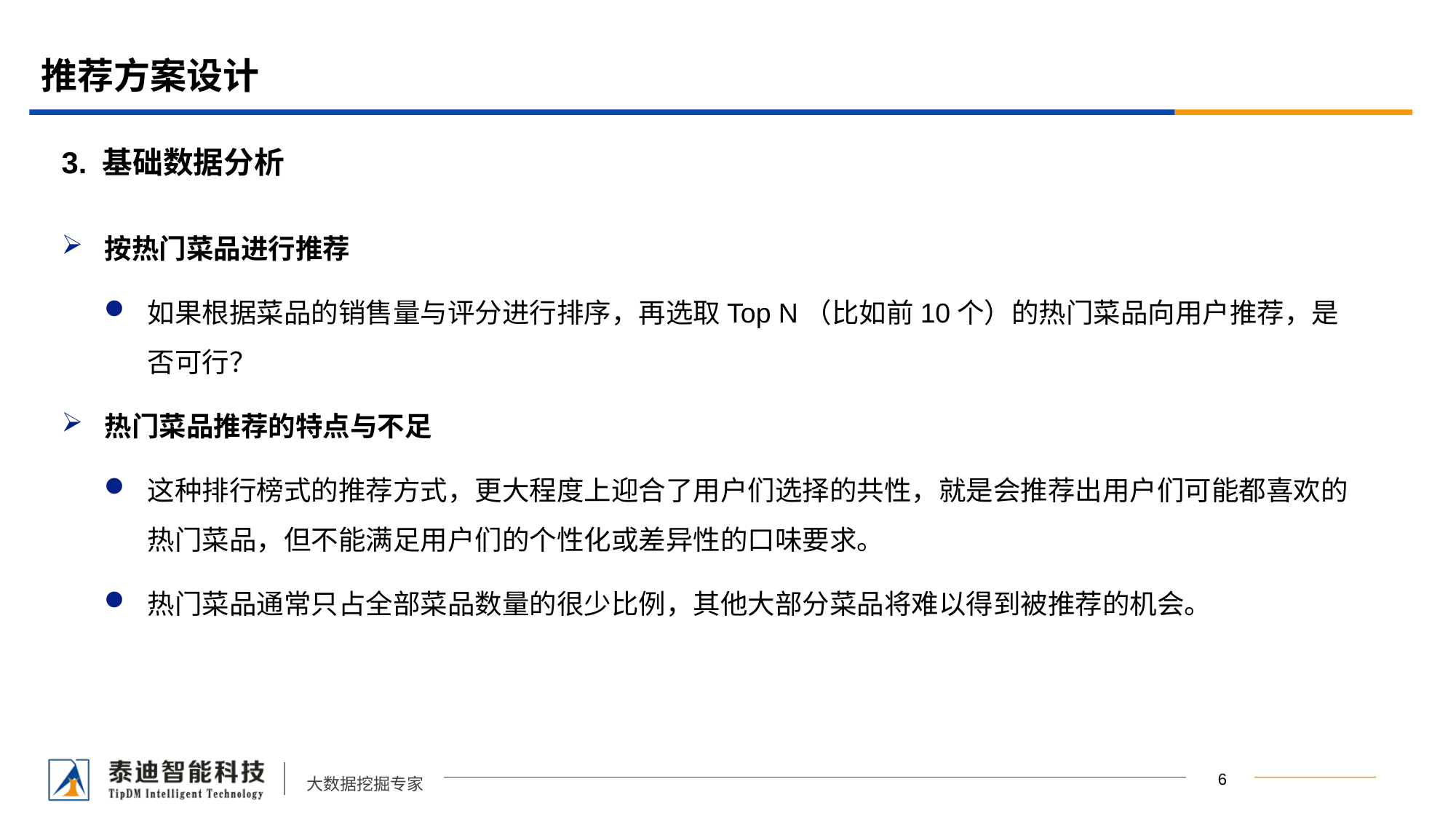

# 推荐方案设计
3. 基础数据分析
按热门菜品进行推荐
如果根据菜品的销售量与评分进行排序，再选取Top N（比如前10个）的热门菜品向用户推荐，是否可行？
热门菜品推荐的特点与不足
这种排行榜式的推荐方式，更大程度上迎合了用户们选择的共性，就是会推荐出用户们可能都喜欢的热门菜品，但不能满足用户们的个性化或差异性的口味要求。
热门菜品通常只占全部菜品数量的很少比例，其他大部分菜品将难以得到被推荐的机会。